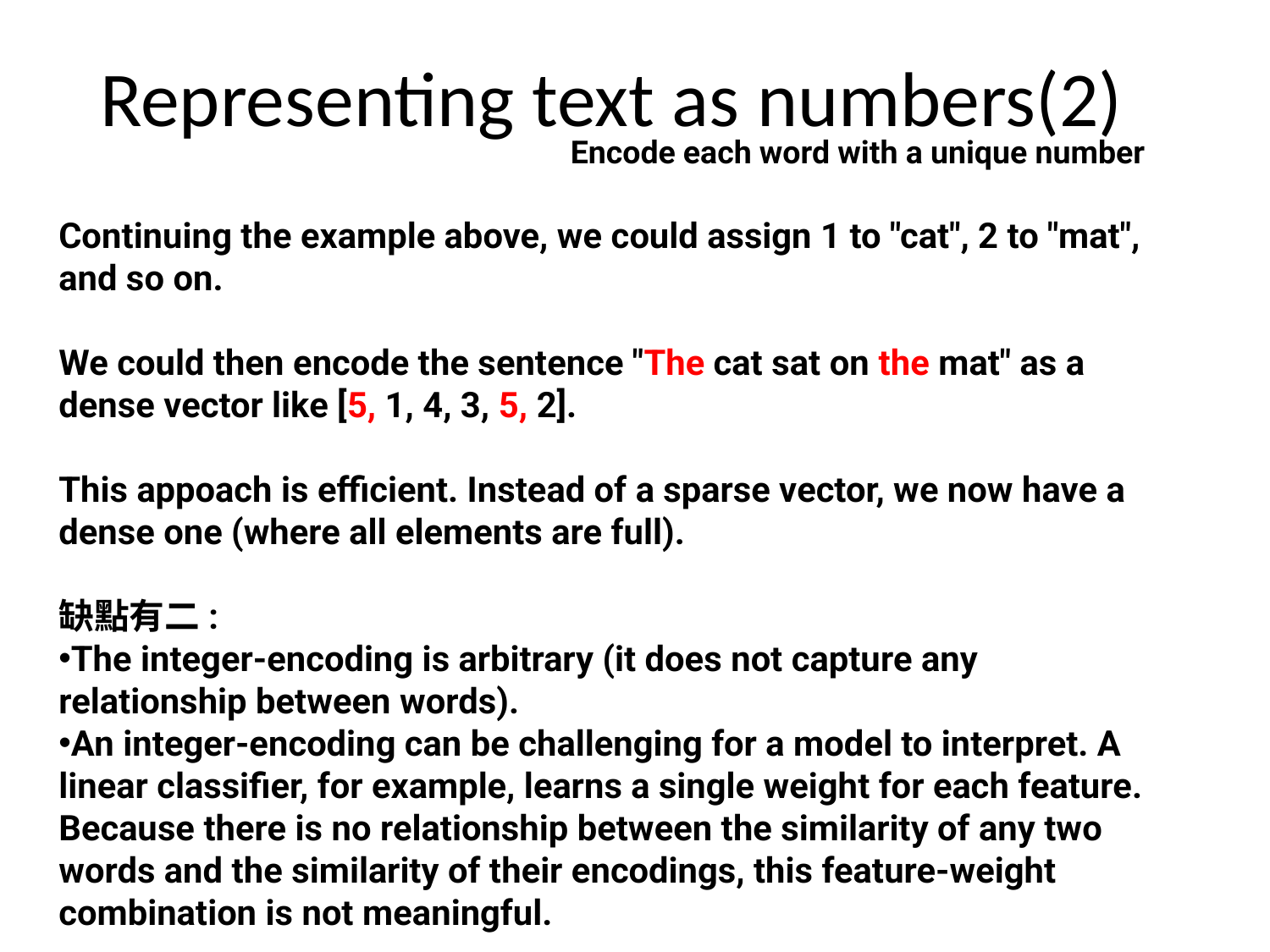

Representing text as numbers(2)
Encode each word with a unique number
Continuing the example above, we could assign 1 to "cat", 2 to "mat", and so on.

We could then encode the sentence "The cat sat on the mat" as a dense vector like [5, 1, 4, 3, 5, 2].

This appoach is efficient. Instead of a sparse vector, we now have a dense one (where all elements are full).

缺點有二:
The integer-encoding is arbitrary (it does not capture any relationship between words).
An integer-encoding can be challenging for a model to interpret. A linear classifier, for example, learns a single weight for each feature. Because there is no relationship between the similarity of any two words and the similarity of their encodings, this feature-weight combination is not meaningful.